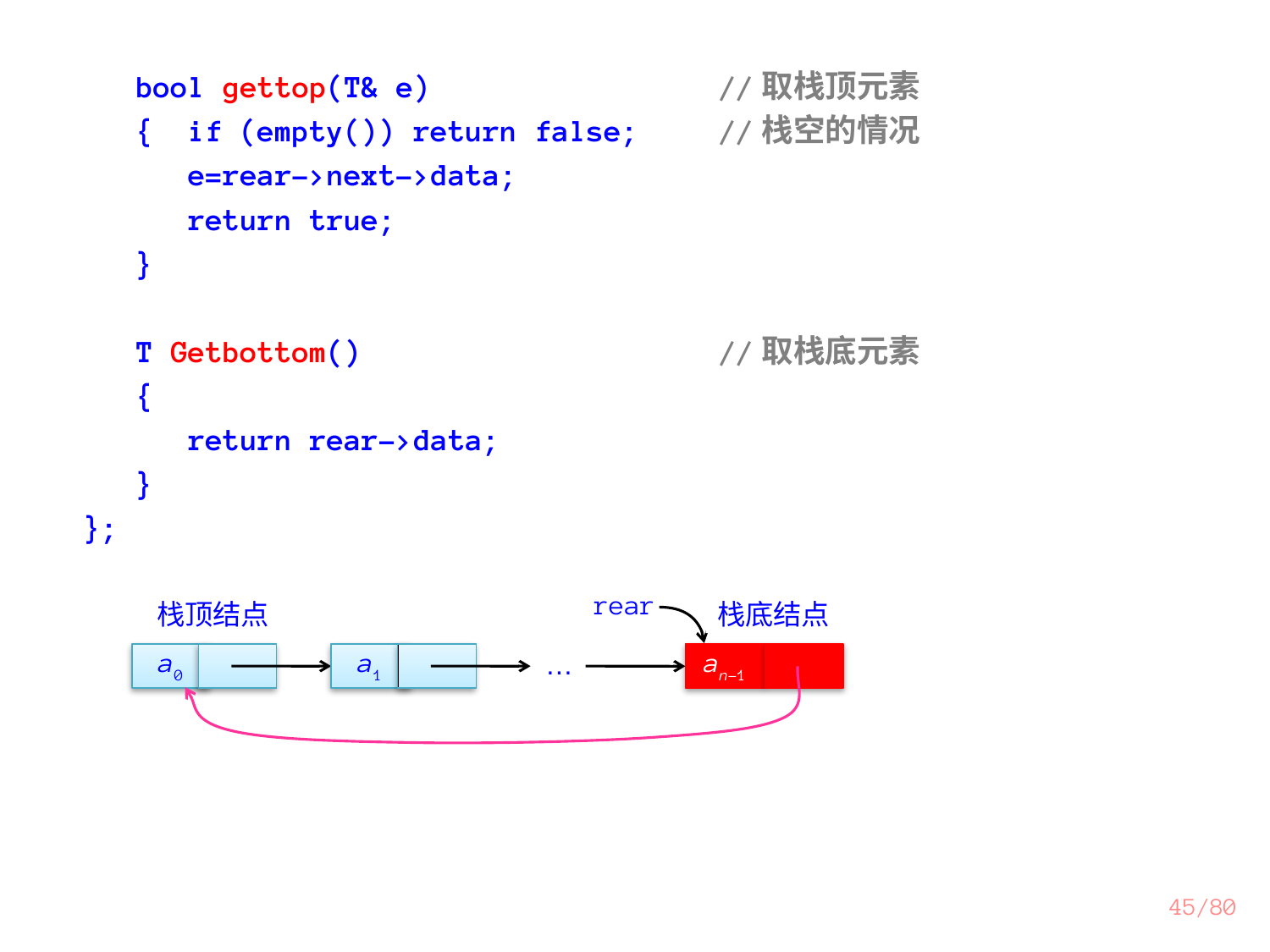

bool gettop(T& e)			//取栈顶元素
   {  if (empty()) return false;	//栈空的情况
      e=rear->next->data;
      return true;
   }

   T Getbottom()			//取栈底元素
   {
      return rear->data;
   }
};
rear
栈顶结点
栈底结点

a0

a1

an-1

…

45/80